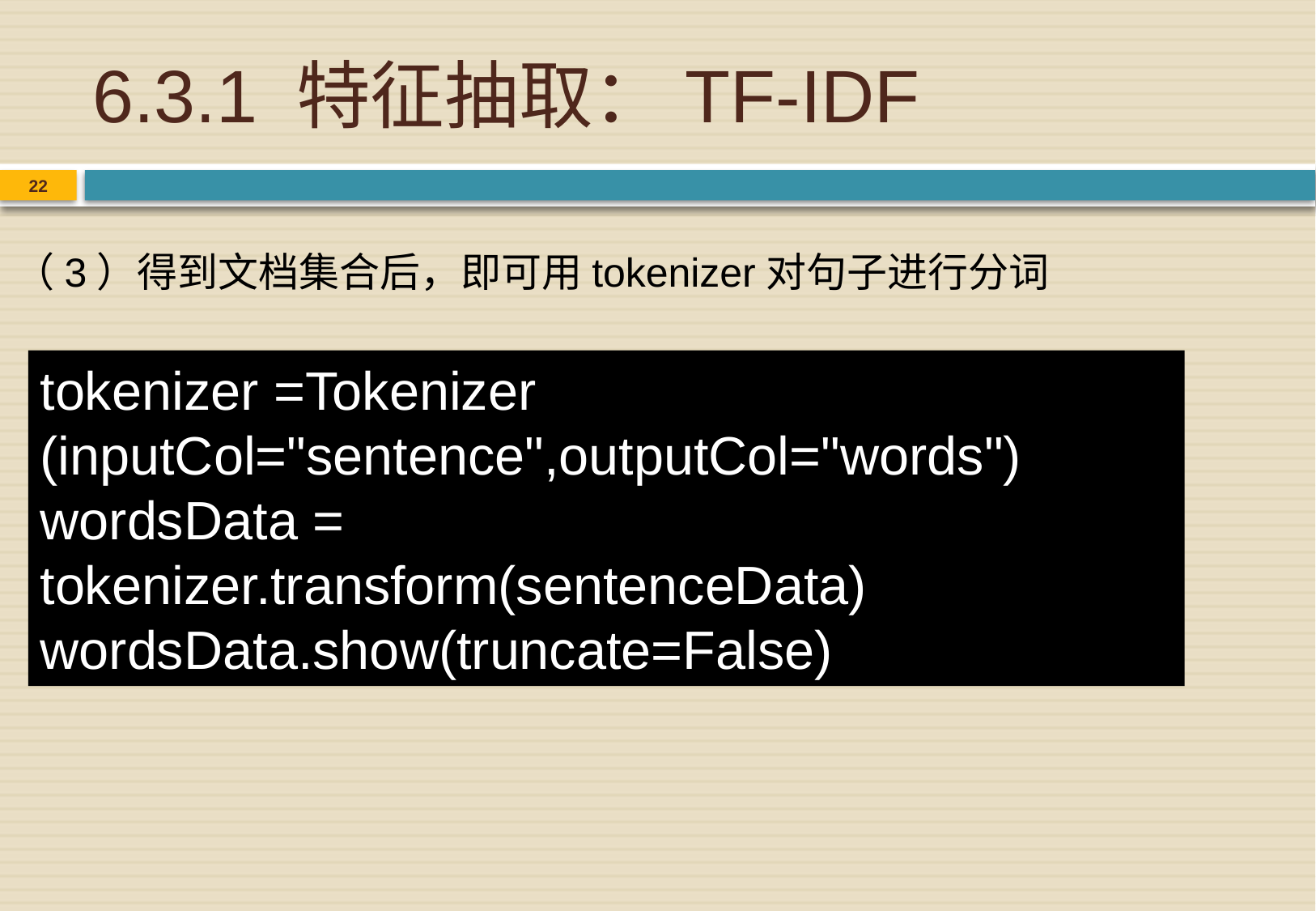

# 6.3.1 特征抽取：TF-IDF
22
（3）得到文档集合后，即可用tokenizer对句子进行分词
tokenizer =Tokenizer (inputCol="sentence",outputCol="words")
wordsData = tokenizer.transform(sentenceData)
wordsData.show(truncate=False)